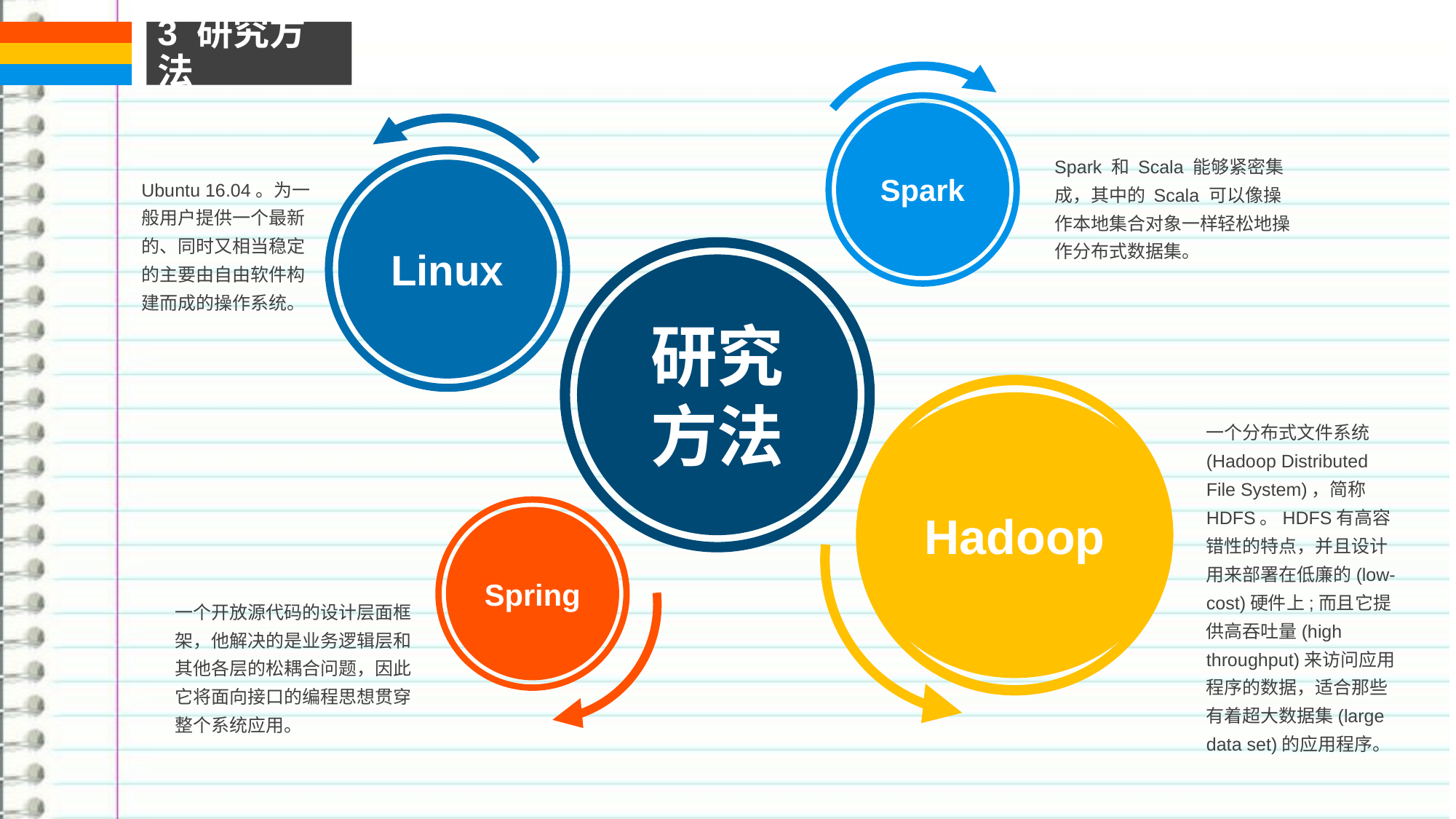

3 研究方法

Spark

Spark 和 Scala 能够紧密集成，其中的 Scala 可以像操作本地集合对象一样轻松地操作分布式数据集。

Ubuntu 16.04。为一般用户提供一个最新的、同时又相当稳定的主要由自由软件构建而成的操作系统。

Linux

研究
方法

Hadoop

一个分布式文件系统(Hadoop Distributed File System)，简称HDFS。HDFS有高容错性的特点，并且设计用来部署在低廉的(low-cost)硬件上;而且它提供高吞吐量(high throughput)来访问应用程序的数据，适合那些有着超大数据集(large data set)的应用程序。

Spring

一个开放源代码的设计层面框架，他解决的是业务逻辑层和其他各层的松耦合问题，因此它将面向接口的编程思想贯穿整个系统应用。